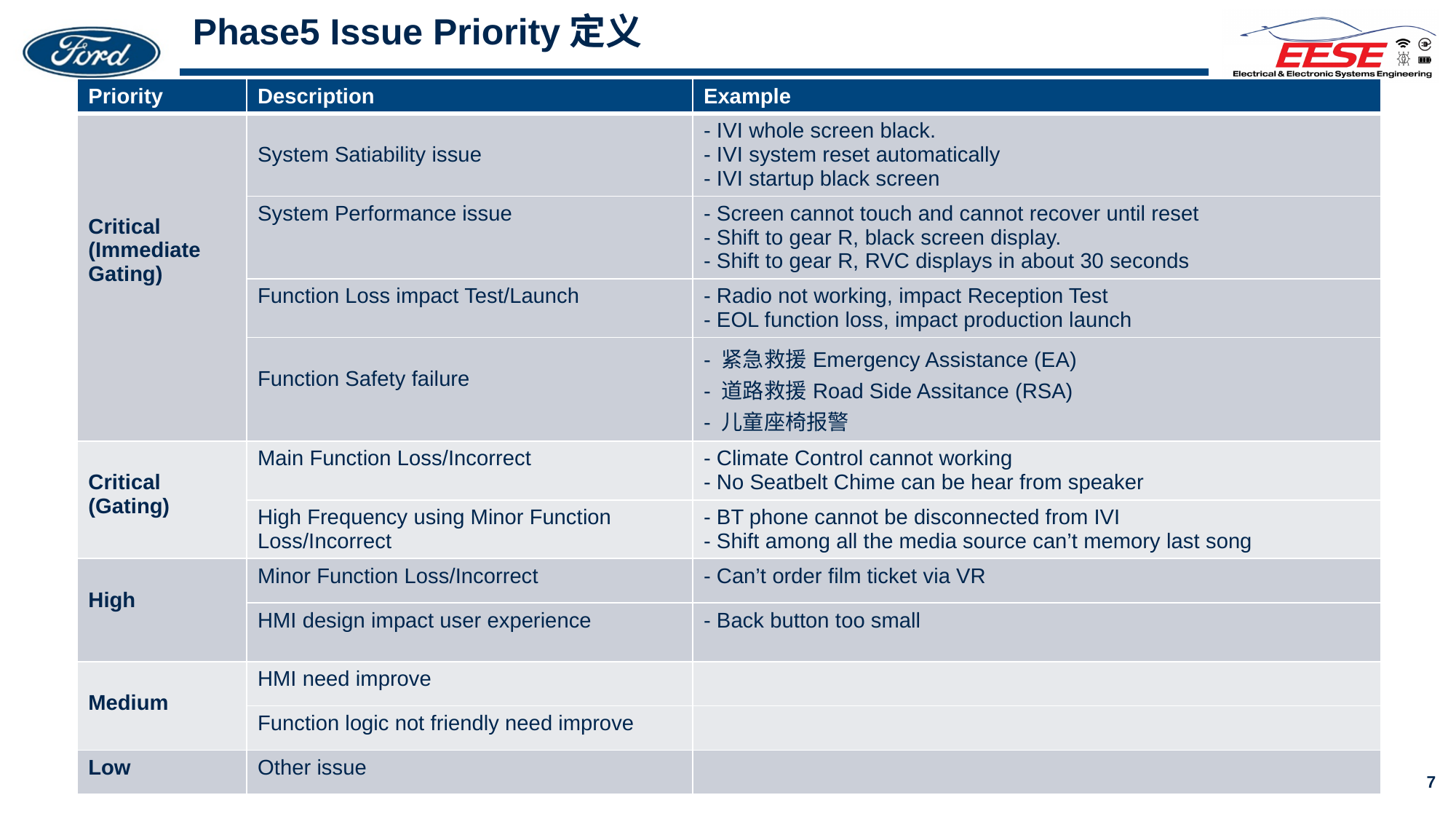

# Phase5 Issue Priority定义
| Priority | Description | Example |
| --- | --- | --- |
| Critical (Immediate Gating) | System Satiability issue | - IVI whole screen black. - IVI system reset automatically - IVI startup black screen |
|  | System Performance issue | - Screen cannot touch and cannot recover until reset - Shift to gear R, black screen display. - Shift to gear R, RVC displays in about 30 seconds |
|  | Function Loss impact Test/Launch | - Radio not working, impact Reception Test - EOL function loss, impact production launch |
|  | Function Safety failure | - 紧急救援Emergency Assistance (EA) - 道路救援Road Side Assitance (RSA) - 儿童座椅报警 |
| Critical (Gating) | Main Function Loss/Incorrect | - Climate Control cannot working - No Seatbelt Chime can be hear from speaker |
|  | High Frequency using Minor Function Loss/Incorrect | - BT phone cannot be disconnected from IVI - Shift among all the media source can’t memory last song |
| High | Minor Function Loss/Incorrect | - Can’t order film ticket via VR |
|  | HMI design impact user experience | - Back button too small |
| Medium | HMI need improve |  |
|  | Function logic not friendly need improve |  |
| Low | Other issue |  |